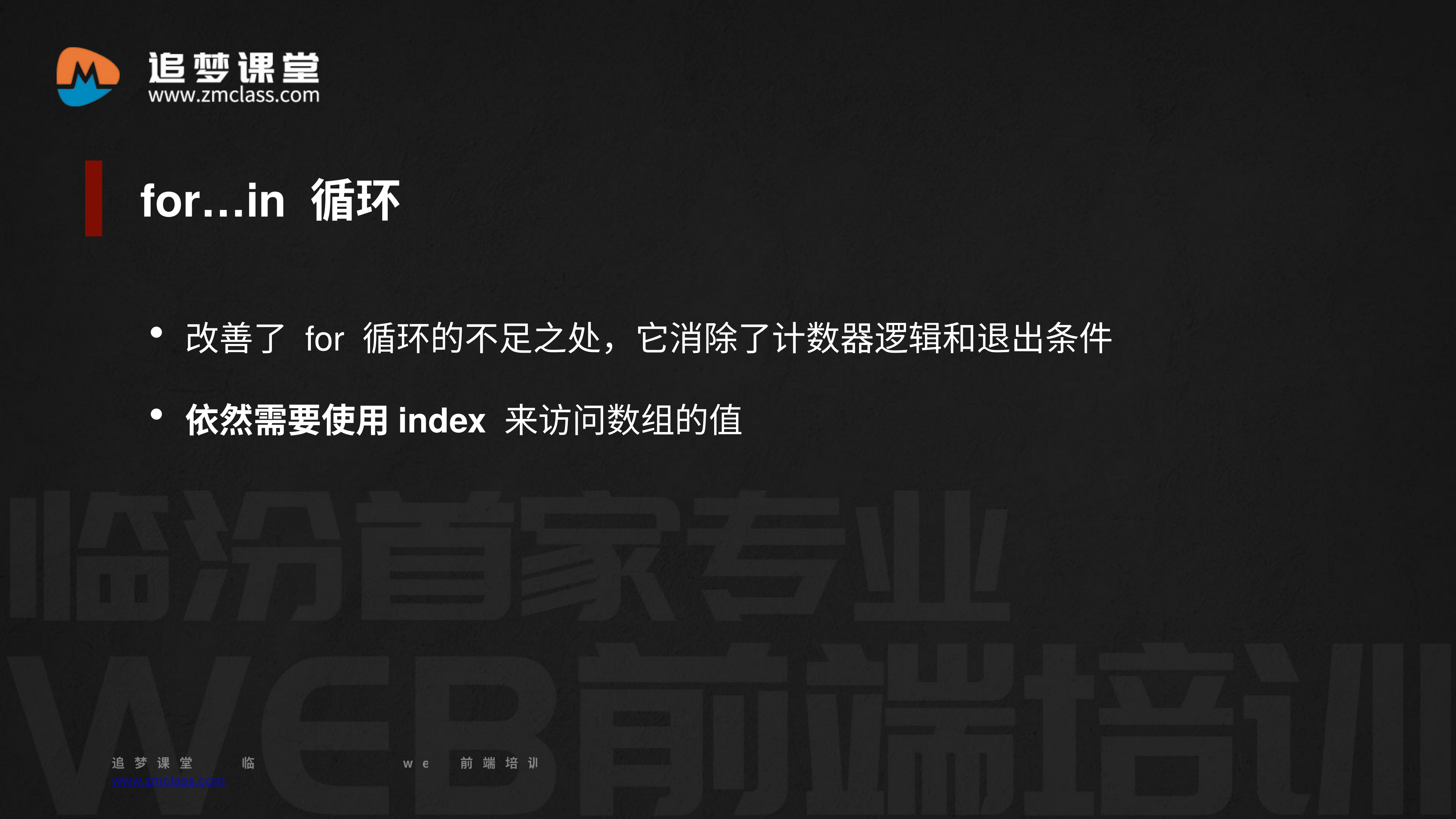

for…in 循环

改善了 for 循环的不足之处，它消除了计数器逻辑和退出条件

依然需要使用index 来访问数组的值

追梦课堂   临汾首家专业的web前端培训机构                                                          www.zmclass.com
17